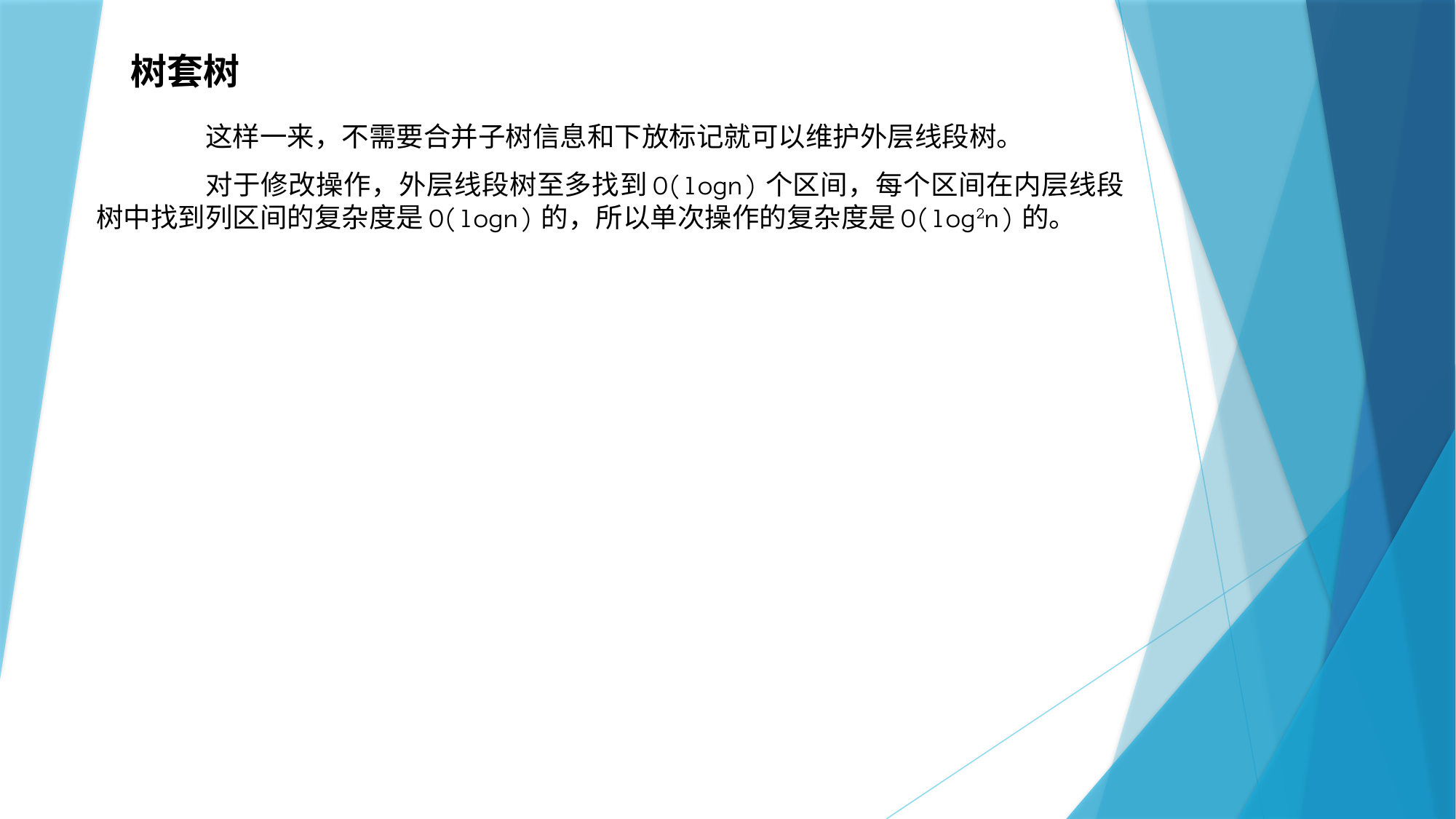

# 树套树
	这样一来，不需要合并子树信息和下放标记就可以维护外层线段树。
	对于修改操作，外层线段树至多找到O(logn)个区间，每个区间在内层线段树中找到列区间的复杂度是O(logn)的，所以单次操作的复杂度是O(log2n)的。